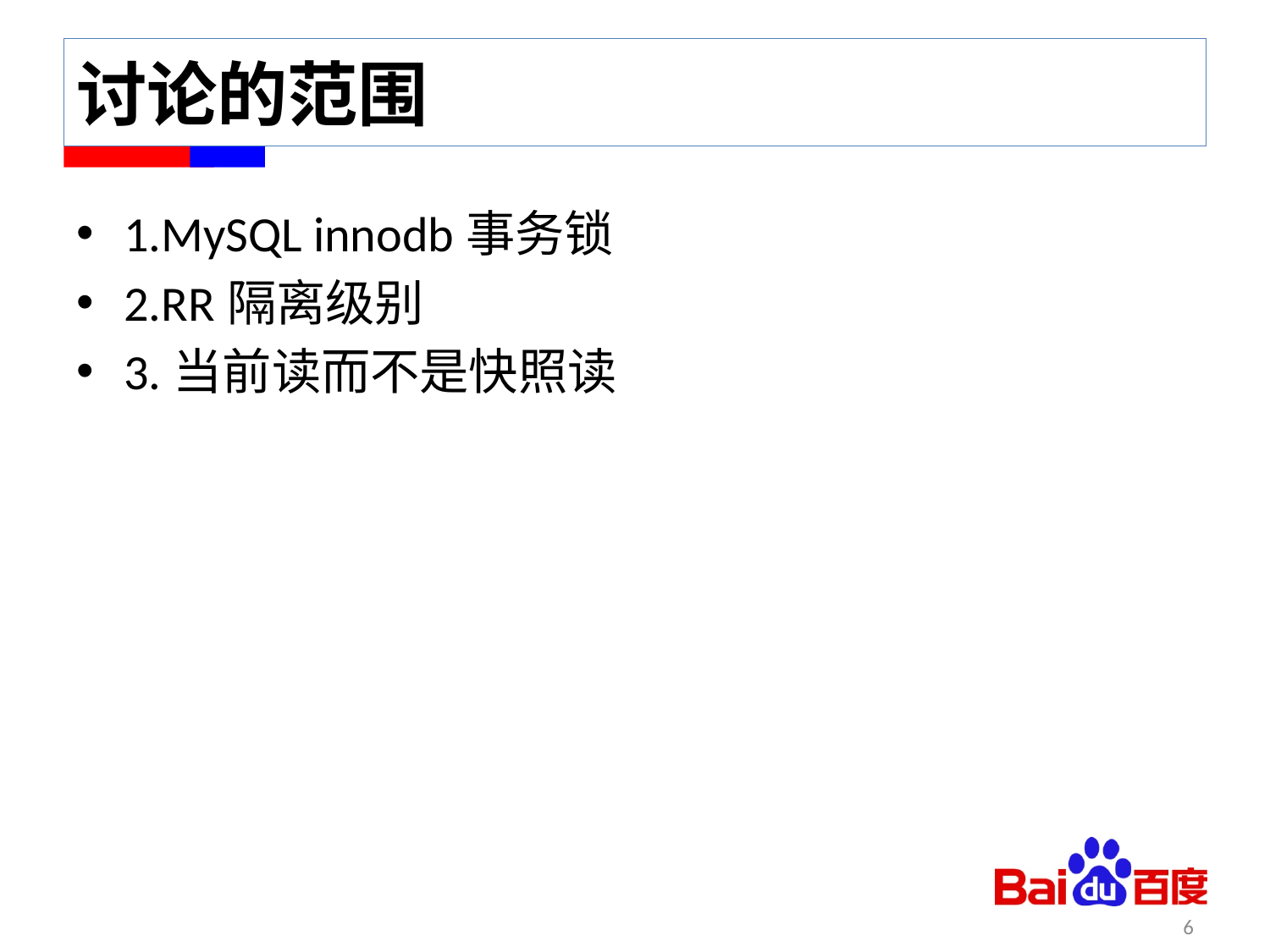

# 讨论的范围
1.MySQL innodb事务锁
2.RR隔离级别
3.当前读而不是快照读
6